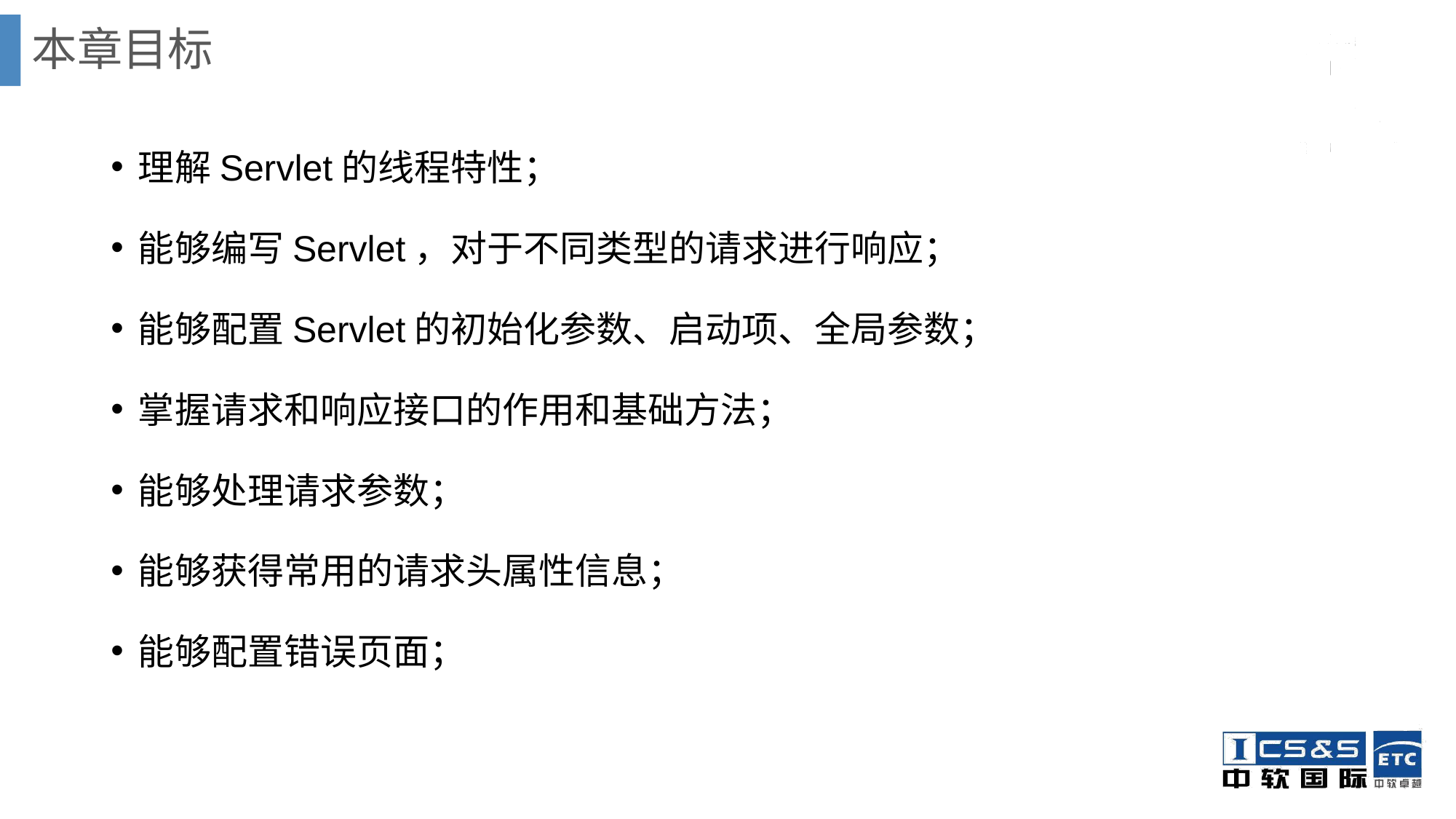

# 本章目标
理解Servlet的线程特性；
能够编写Servlet，对于不同类型的请求进行响应；
能够配置Servlet的初始化参数、启动项、全局参数；
掌握请求和响应接口的作用和基础方法；
能够处理请求参数；
能够获得常用的请求头属性信息；
能够配置错误页面；